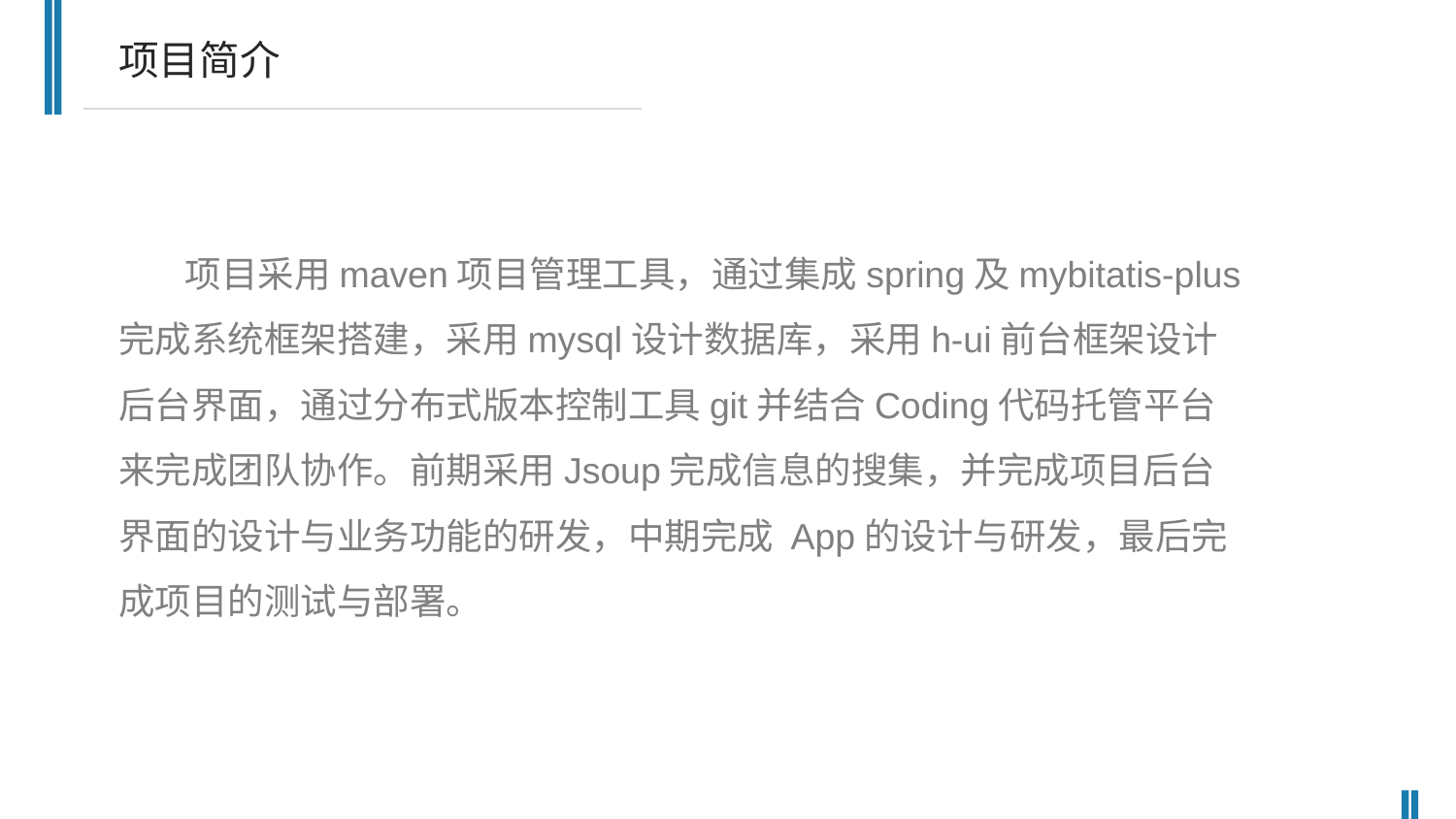

项目简介
       项目采用maven项目管理工具，通过集成spring及mybitatis-plus完成系统框架搭建，采用mysql设计数据库，采用h-ui前台框架设计后台界面，通过分布式版本控制工具git并结合Coding代码托管平台来完成团队协作。前期采用Jsoup完成信息的搜集，并完成项目后台界面的设计与业务功能的研发，中期完成 App的设计与研发，最后完成项目的测试与部署。